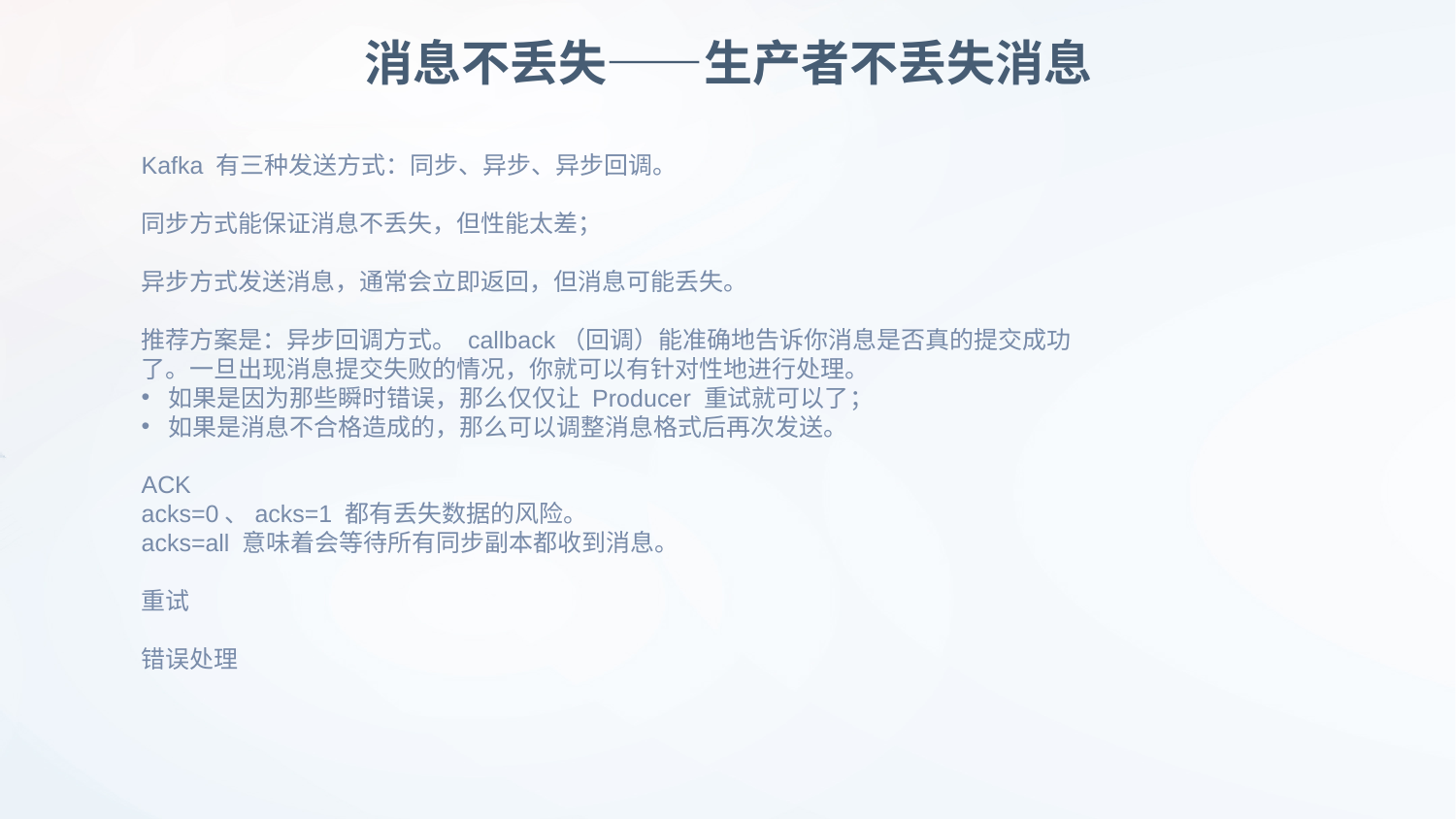

消息不丢失——生产者不丢失消息
Kafka 有三种发送方式：同步、异步、异步回调。

同步方式能保证消息不丢失，但性能太差；

异步方式发送消息，通常会立即返回，但消息可能丢失。

推荐方案是：异步回调方式。 callback（回调）能准确地告诉你消息是否真的提交成功了。一旦出现消息提交失败的情况，你就可以有针对性地进行处理。
如果是因为那些瞬时错误，那么仅仅让 Producer 重试就可以了；
如果是消息不合格造成的，那么可以调整消息格式后再次发送。

ACK
acks=0、acks=1 都有丢失数据的风险。
acks=all 意味着会等待所有同步副本都收到消息。

重试

错误处理